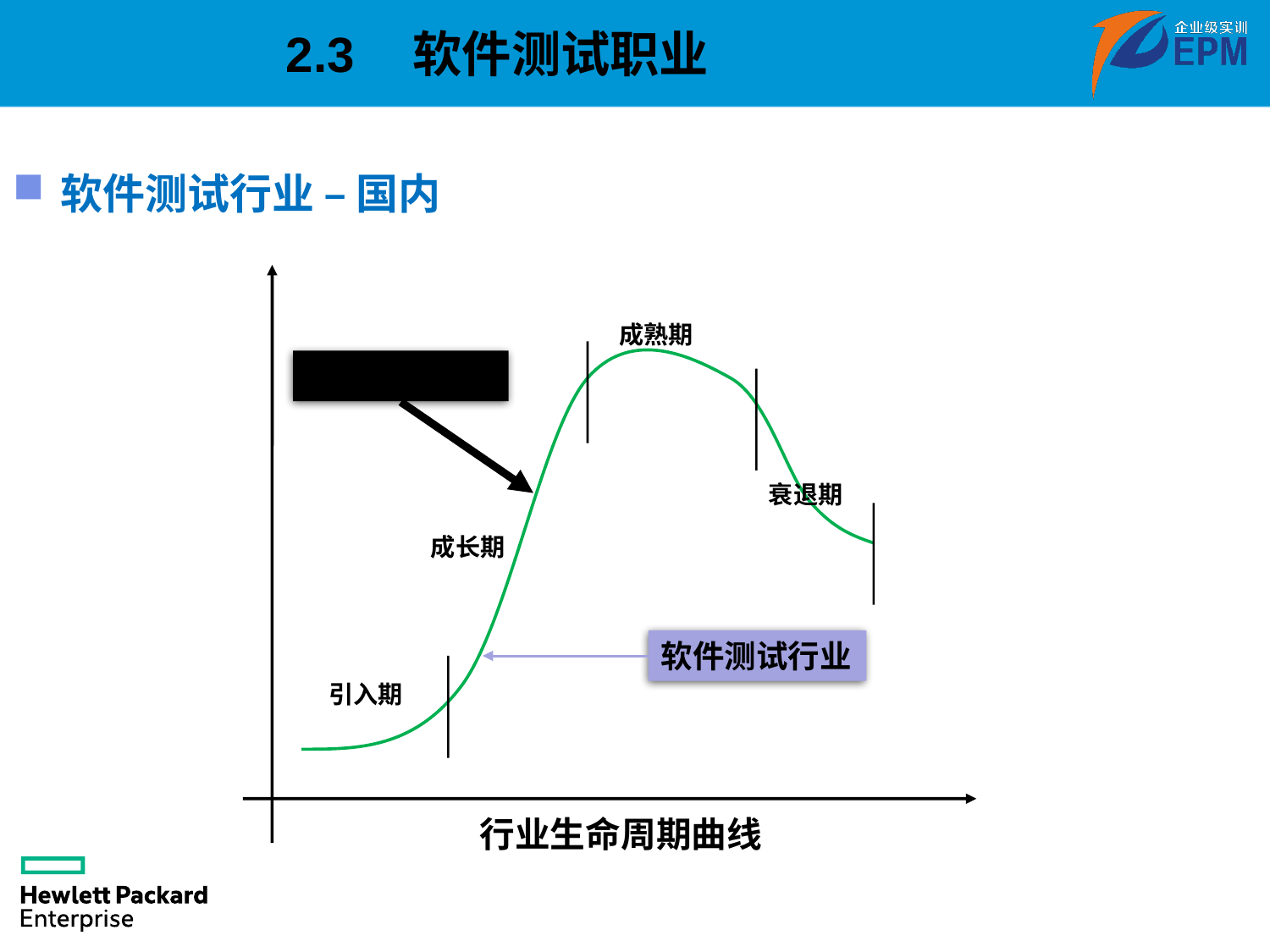

2.3	软件测试职业
软件测试行业 – 国内

成熟期

	衰退期

成长期

引入期

行业生命周期曲线
软件开发行业
软件测试行业